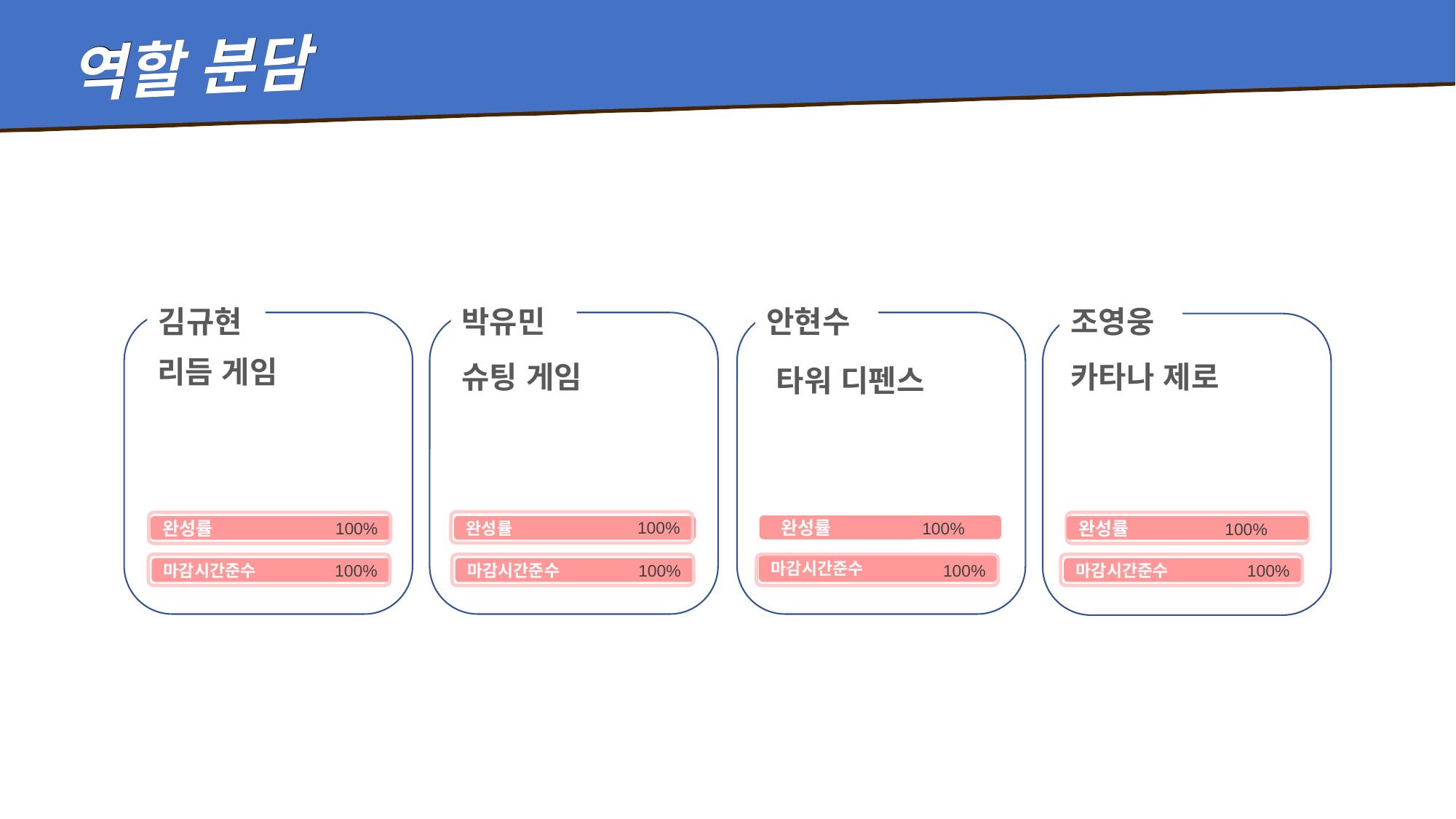

역할 분담
역할 분담
김규현
박유민
안현수
조영웅

리듬 게임

슈팅 게임
카타나 제로
타워 디펜스

100%
100%
100%
 완성률                 100%
완성률
완성률
완성률                  100%
마감시간준수
100%
100%
100%
100%
마감시간준수
마감시간준수
마감시간준수